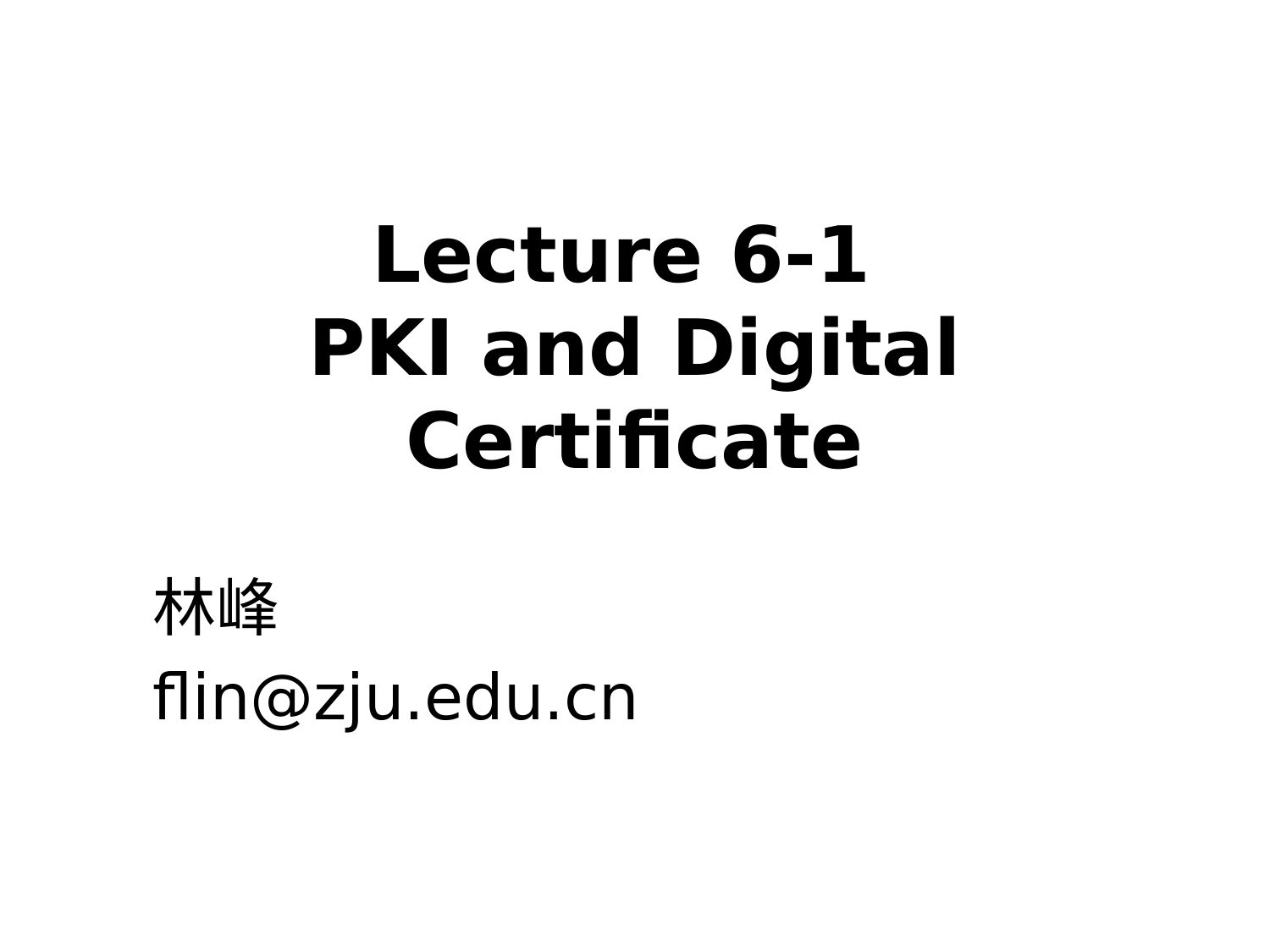

# Lecture 6-1 PKI and Digital Certificate
林峰
flin@zju.edu.cn